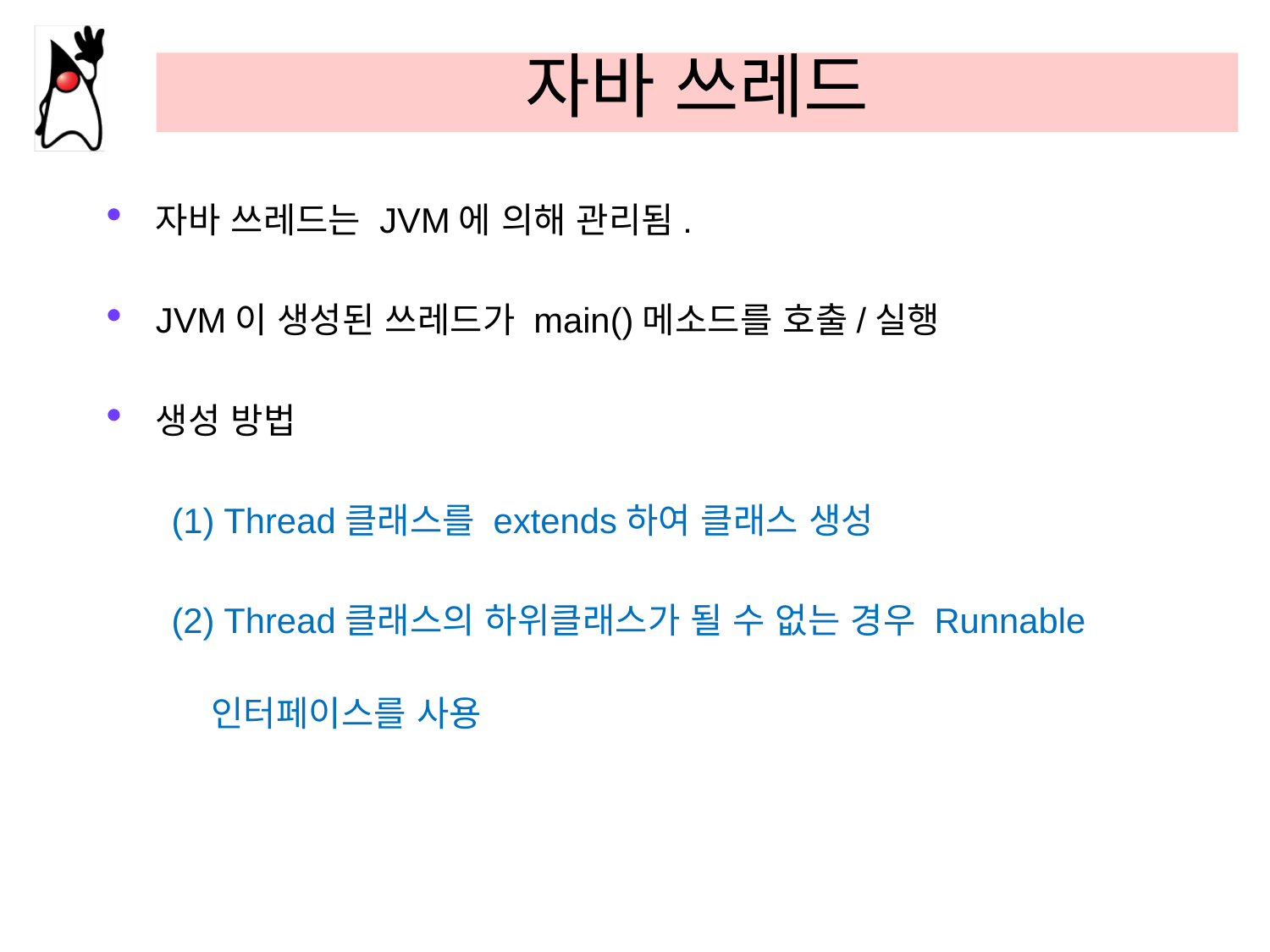

# 자바 쓰레드
자바 쓰레드는 JVM에 의해 관리됨.
JVM이 생성된 쓰레드가 main()메소드를 호출/실행
생성 방법
(1) Thread클래스를 extends하여 클래스 생성
(2) Thread클래스의 하위클래스가 될 수 없는 경우 Runnable인터페이스를 사용